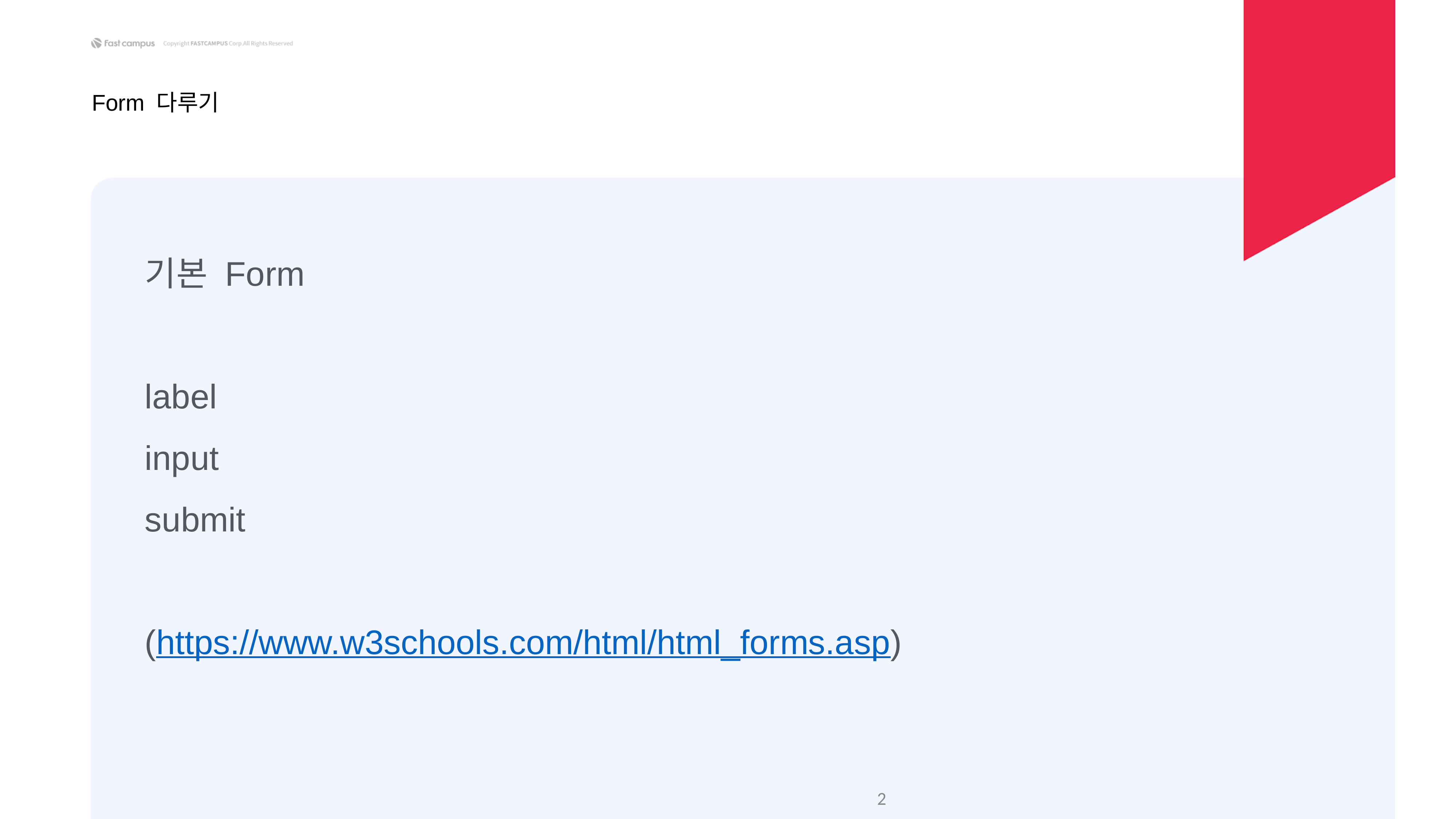

Form 다루기
기본 Form

label
input
submit

(https://www.w3schools.com/html/html_forms.asp)
2